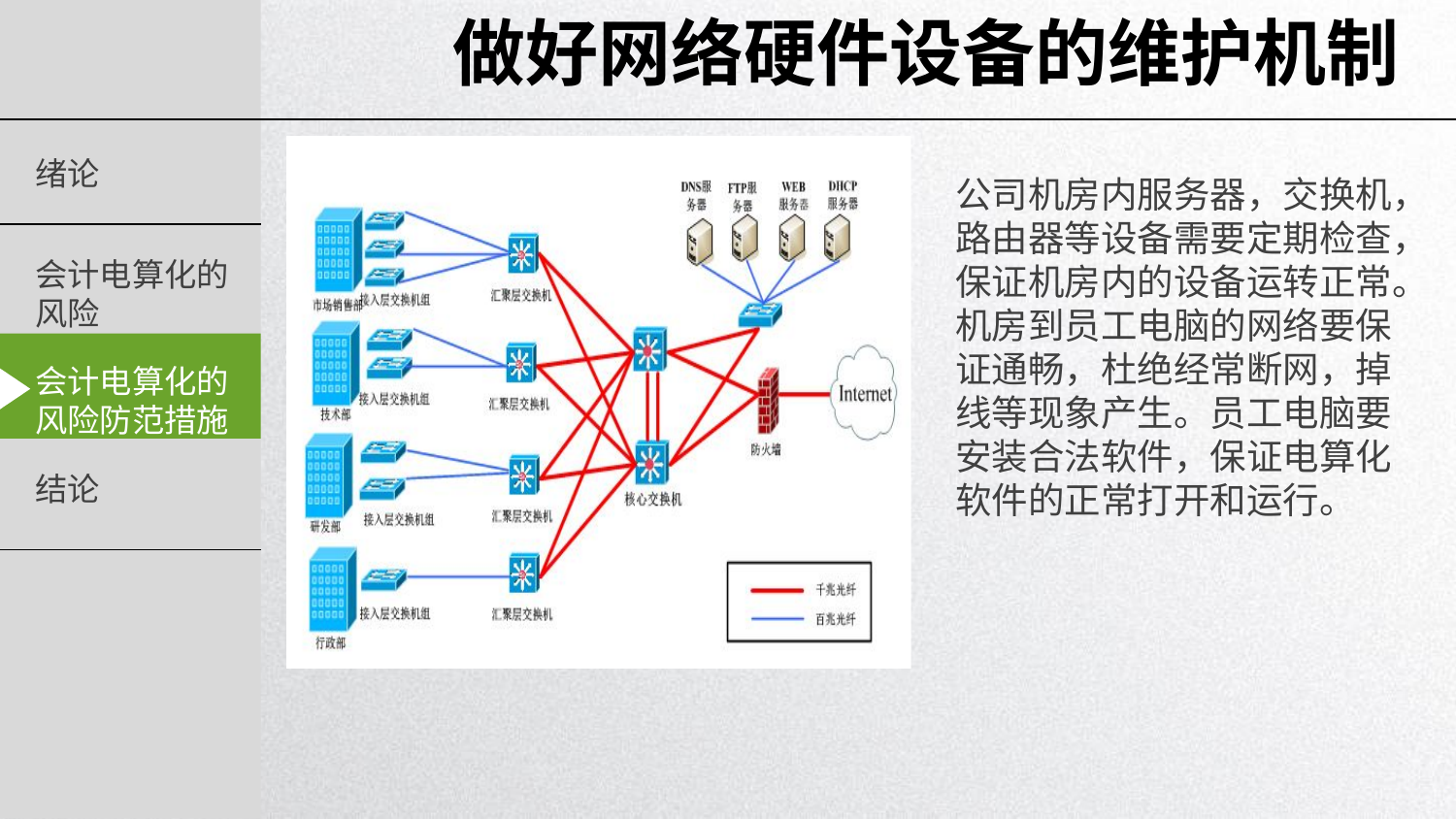

做好网络硬件设备的维护机制

公司机房内服务器，交换机，路由器等设备需要定期检查，保证机房内的设备运转正常。机房到员工电脑的网络要保证通畅，杜绝经常断网，掉线等现象产生。员工电脑要安装合法软件，保证电算化软件的正常打开和运行。
延时符